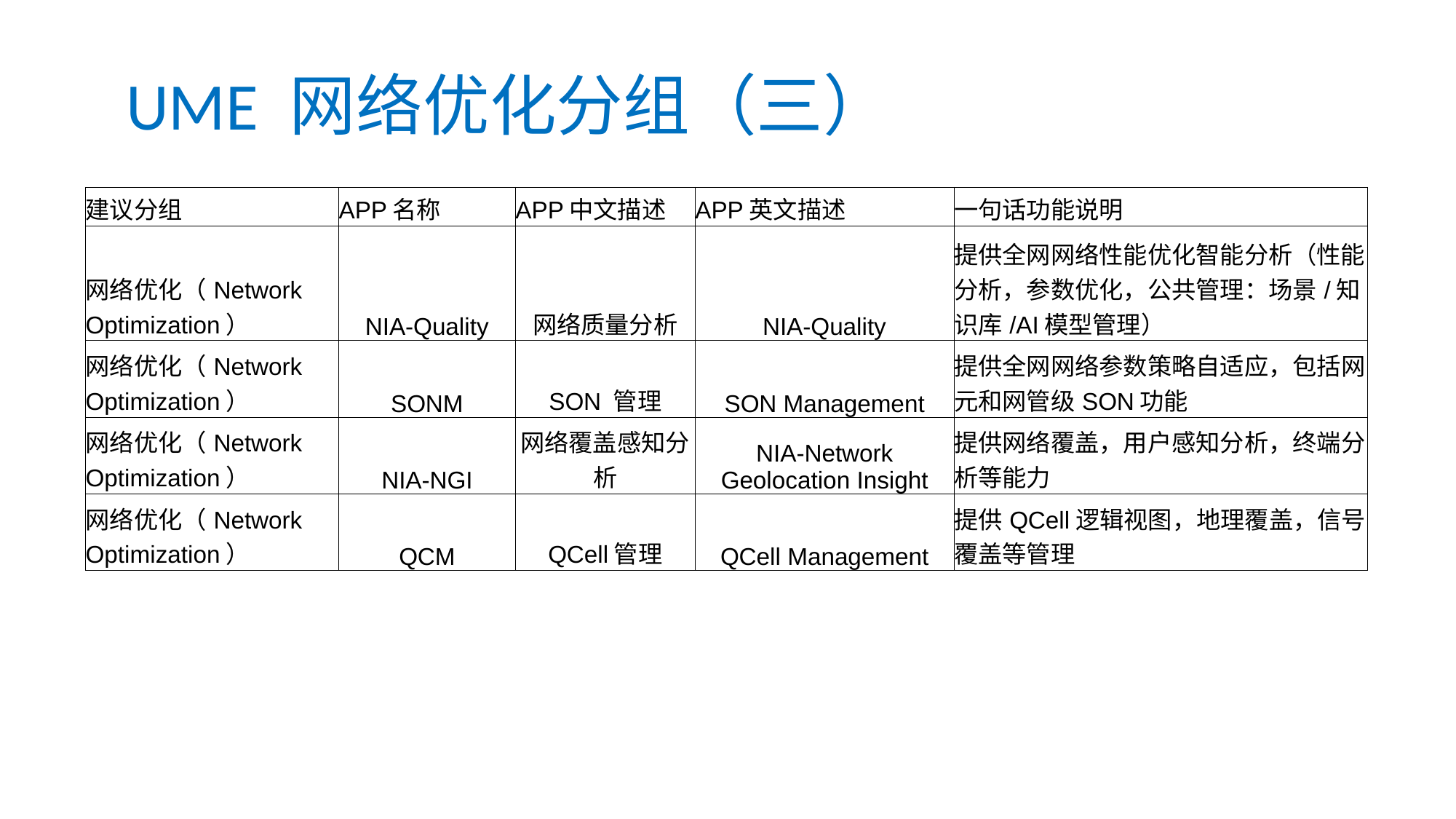

# UME 网络优化分组（三）
| 建议分组 | APP名称 | APP中文描述 | APP英文描述 | 一句话功能说明 |
| --- | --- | --- | --- | --- |
| 网络优化（Network Optimization） | NIA-Quality | 网络质量分析 | NIA-Quality | 提供全网网络性能优化智能分析（性能分析，参数优化，公共管理：场景/知识库/AI模型管理） |
| 网络优化（Network Optimization） | SONM | SON 管理 | SON Management | 提供全网网络参数策略自适应，包括网元和网管级SON功能 |
| 网络优化（Network Optimization） | NIA-NGI | 网络覆盖感知分析 | NIA-Network Geolocation Insight | 提供网络覆盖，用户感知分析，终端分析等能力 |
| 网络优化（Network Optimization） | QCM | QCell管理 | QCell Management | 提供QCell逻辑视图，地理覆盖，信号覆盖等管理 |